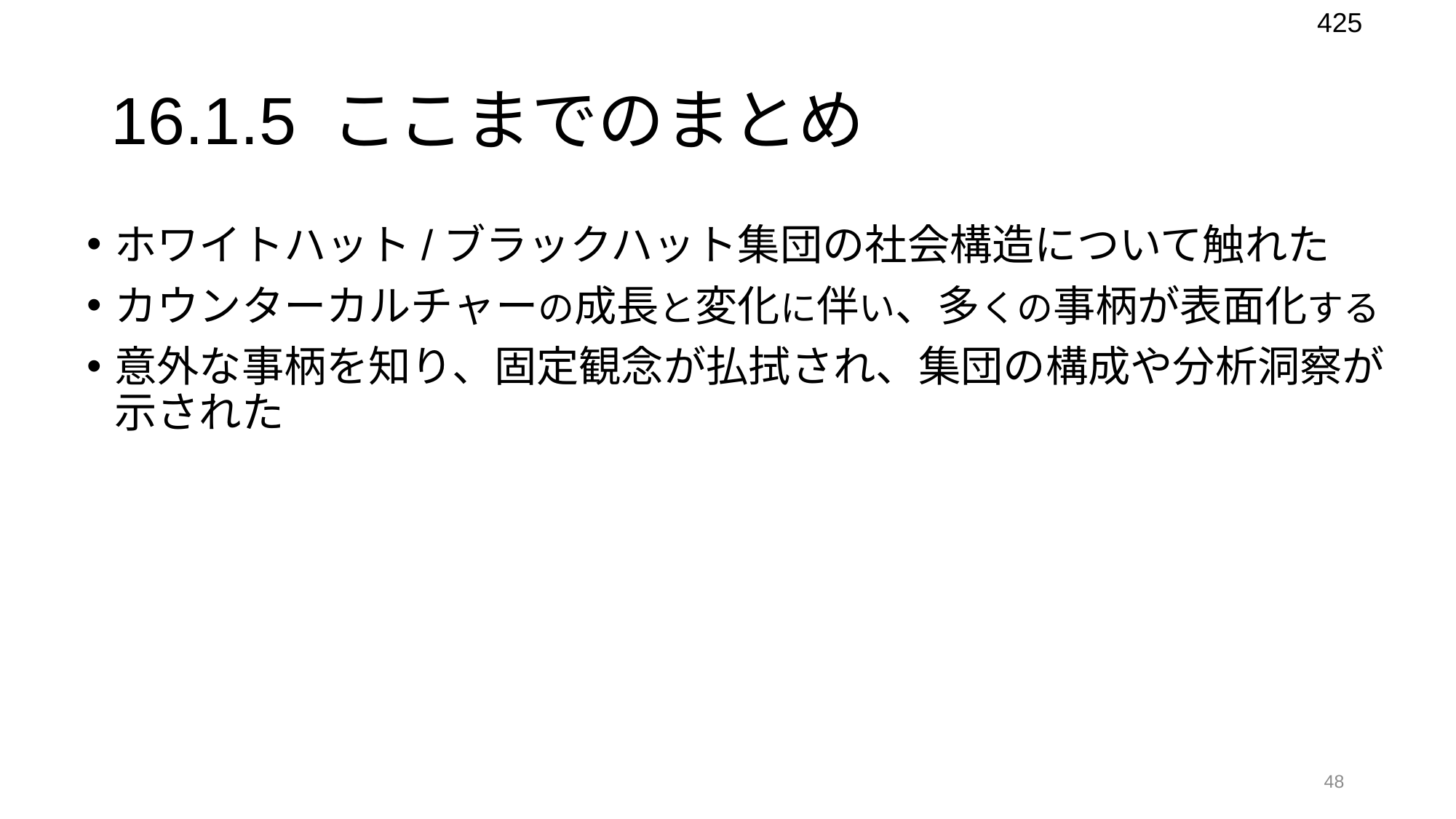

425
# 16.1.5 ここまでのまとめ
ホワイトハット/ブラックハット集団の社会構造について触れた
カウンターカルチャーの成長と変化に伴い、多くの事柄が表面化する
意外な事柄を知り、固定観念が払拭され、集団の構成や分析洞察が示された

48